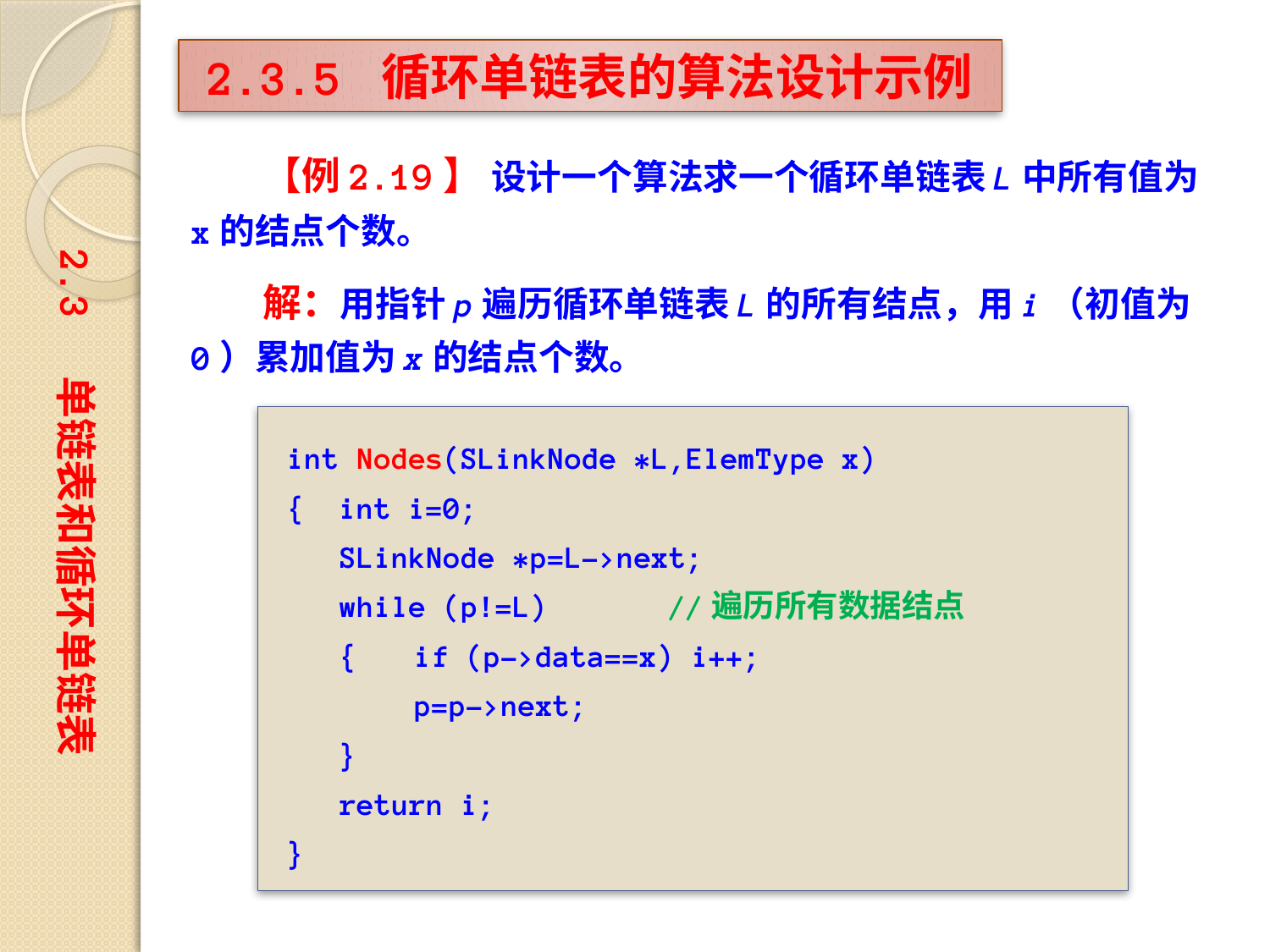

2.3.5 循环单链表的算法设计示例
　　【例2.19】 设计一个算法求一个循环单链表L中所有值为x的结点个数。
　　解：用指针p遍历循环单链表L的所有结点，用i（初值为0）累加值为x的结点个数。
2.3  单链表和循环单链表
int Nodes(SLinkNode *L,ElemType x)
{  int i=0;
   SLinkNode *p=L->next;
   while (p!=L)	//遍历所有数据结点
   {	if (p->data==x) i++;
	p=p->next;
   }
   return i;
}